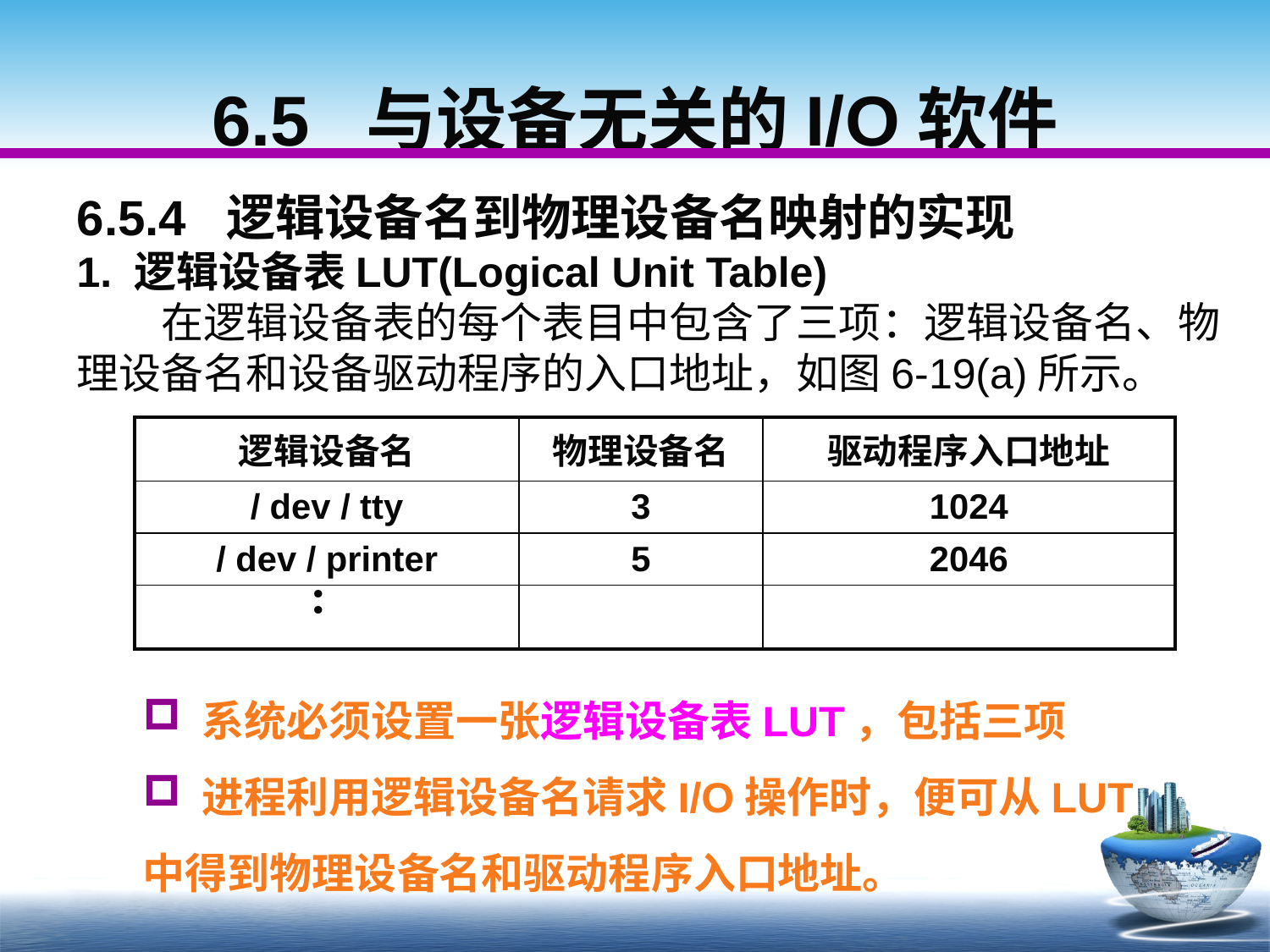

# 6.5  与设备无关的I/O软件

6.5.4  逻辑设备名到物理设备名映射的实现
1. 逻辑设备表LUT(Logical Unit Table)
　　在逻辑设备表的每个表目中包含了三项：逻辑设备名、物理设备名和设备驱动程序的入口地址，如图6-19(a)所示。
| 逻辑设备名 | 物理设备名 | 驱动程序入口地址 |
| --- | --- | --- |
| / dev / tty | 3 | 1024 |
| / dev / printer | 5 | 2046 |
| ． ． |  |  |
 系统必须设置一张逻辑设备表LUT，包括三项
 进程利用逻辑设备名请求I/O操作时，便可从LUT中得到物理设备名和驱动程序入口地址。